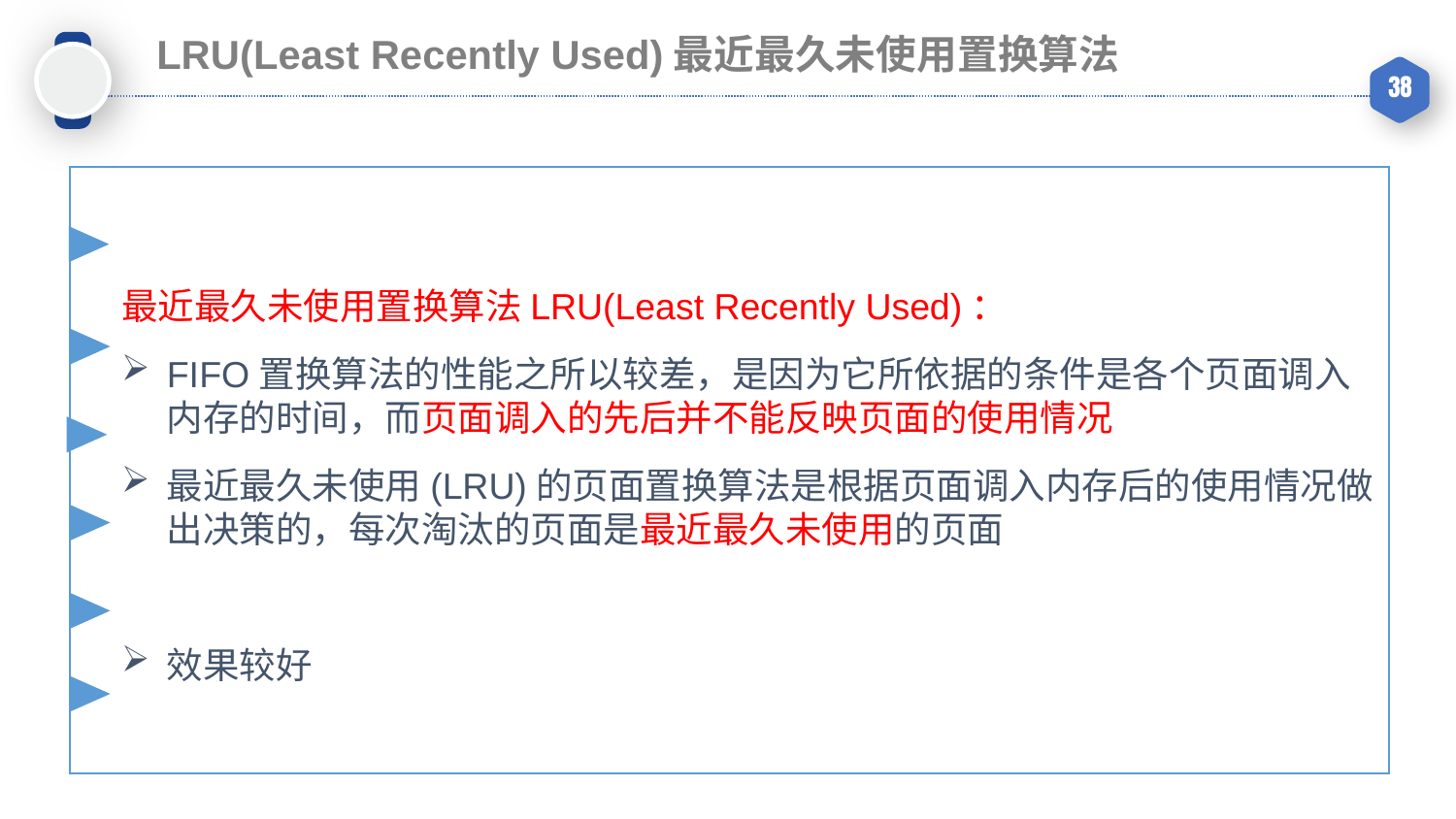

LRU(Least Recently Used)最近最久未使用置换算法

最近最久未使用置换算法LRU(Least Recently Used)：
FIFO置换算法的性能之所以较差，是因为它所依据的条件是各个页面调入内存的时间，而页面调入的先后并不能反映页面的使用情况
最近最久未使用(LRU)的页面置换算法是根据页面调入内存后的使用情况做出决策的，每次淘汰的页面是最近最久未使用的页面

效果较好